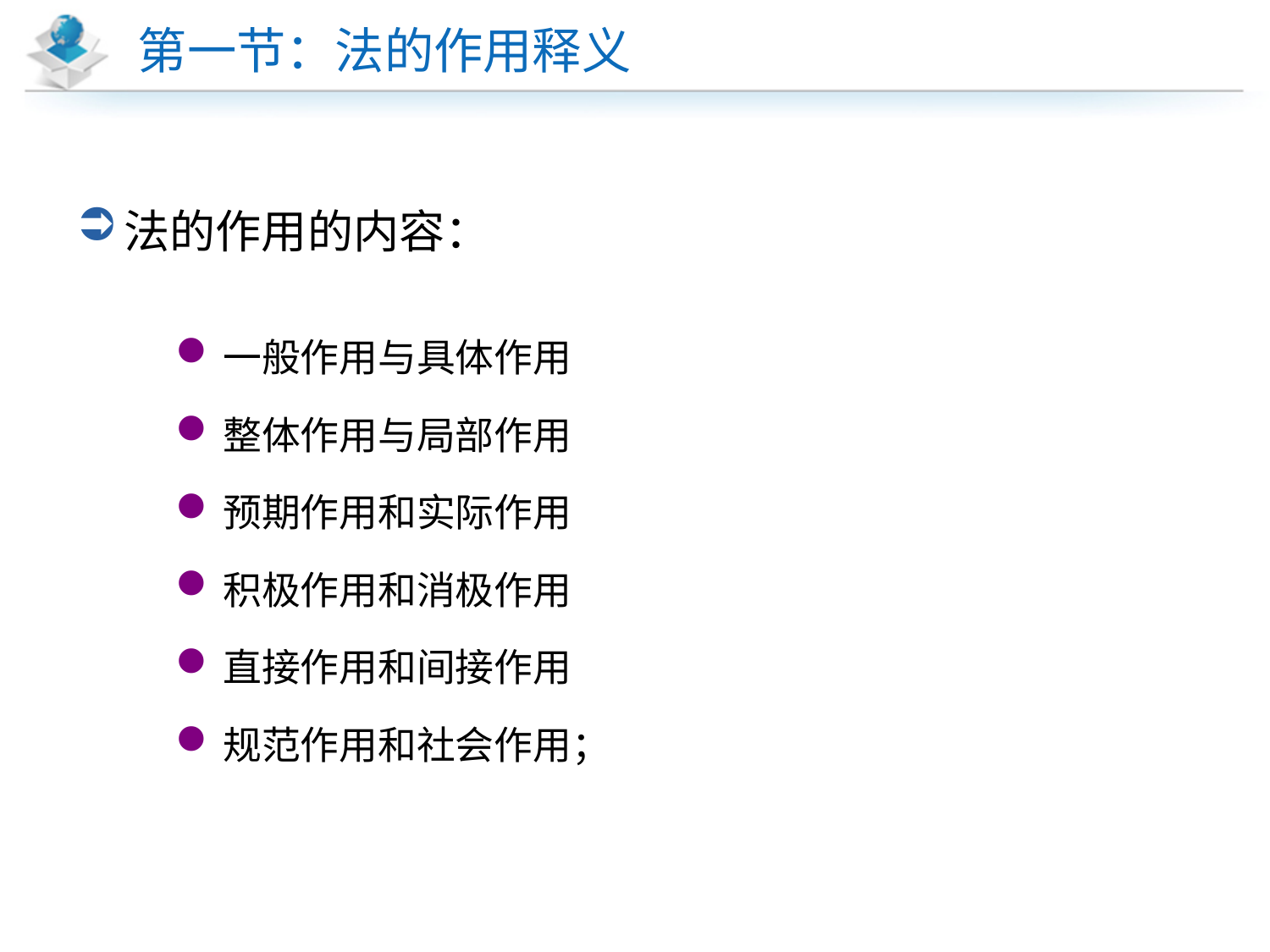

# 第一节：法的作用释义
法的作用的内容：
一般作用与具体作用
整体作用与局部作用
预期作用和实际作用
积极作用和消极作用
直接作用和间接作用
规范作用和社会作用；